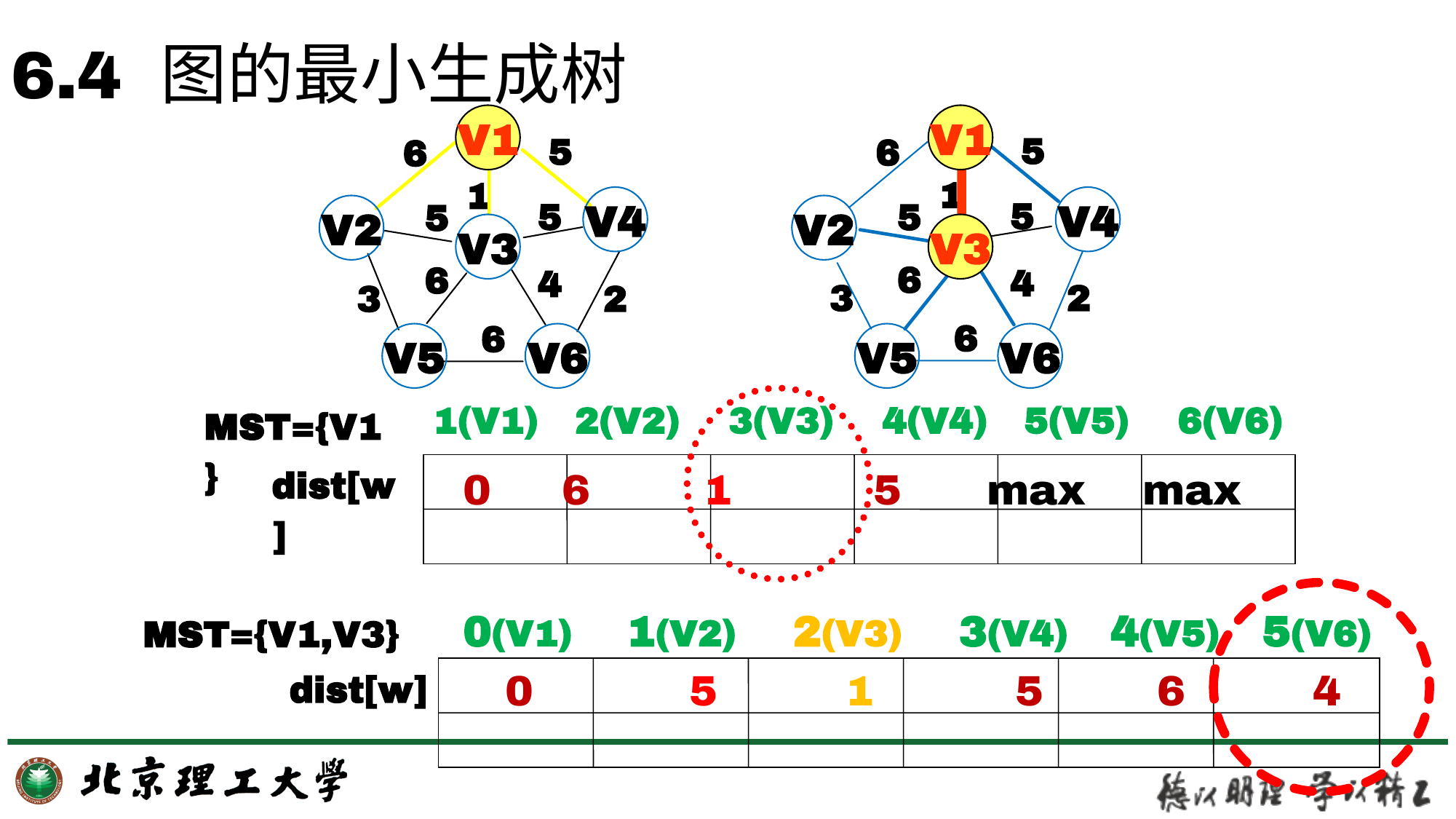

6.4 图的最小生成树
V1
V4
V2
V3
V5
V6
V1
V4
V2
V3
V5
V6
5
6

1

5
5

6

4

3
2

6

5
6

1

5
5

6

4
3

2

6

MST={V1}
 1(V1)   2(V2)    3(V3)    4(V4)   5(V5)    6(V6)
dist[w]

0     6        1          5      max    max

 0(V1)    1(V2)    2(V3)    3(V4)   4(V5)   5(V6)
dist[w]
    0           5         1          5        6         4

MST={V1,V3}